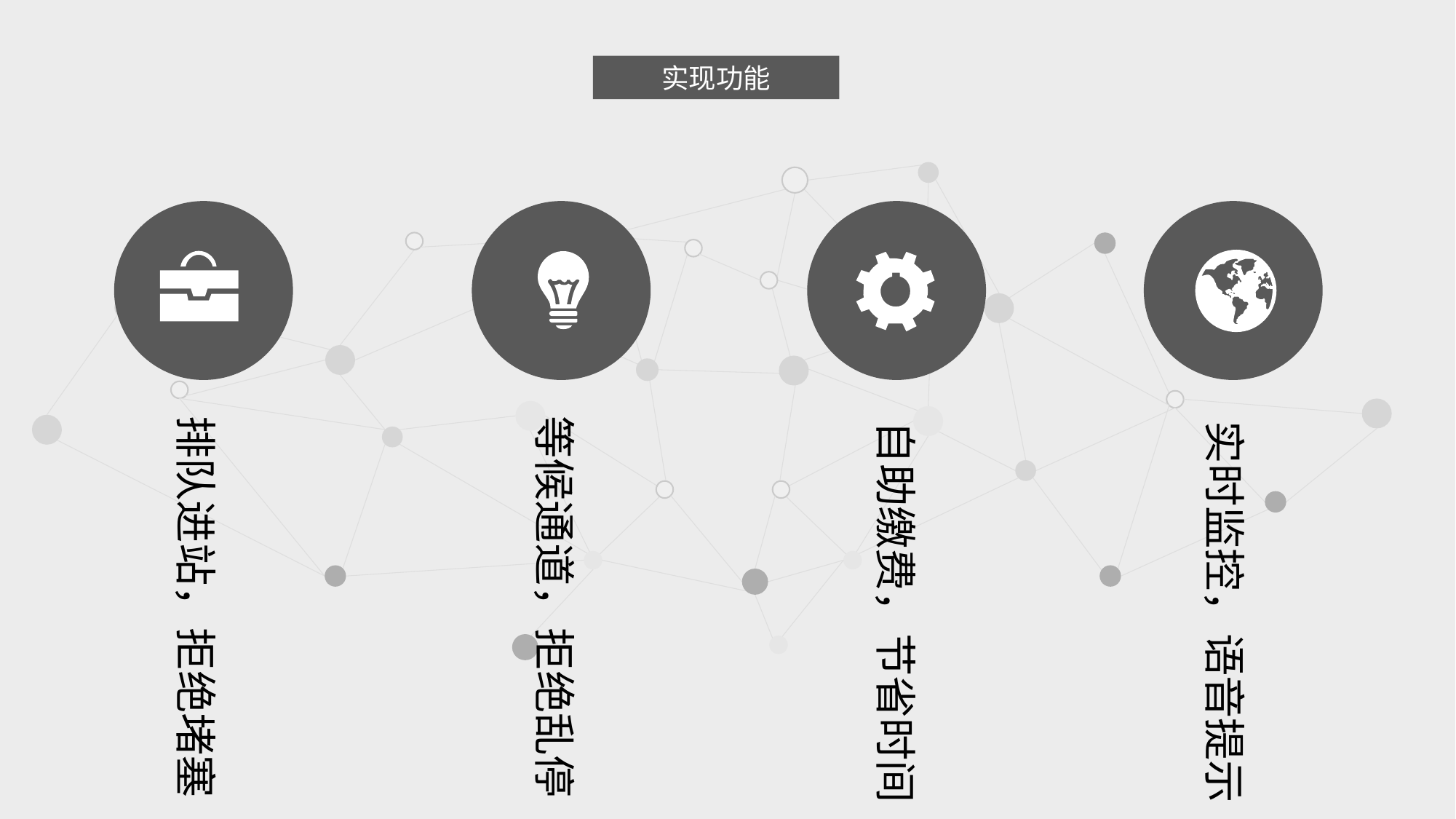

实现功能

等候通道，拒绝乱停
排队进站，拒绝堵塞

自助缴费，节省时间
实时监控，语音提示